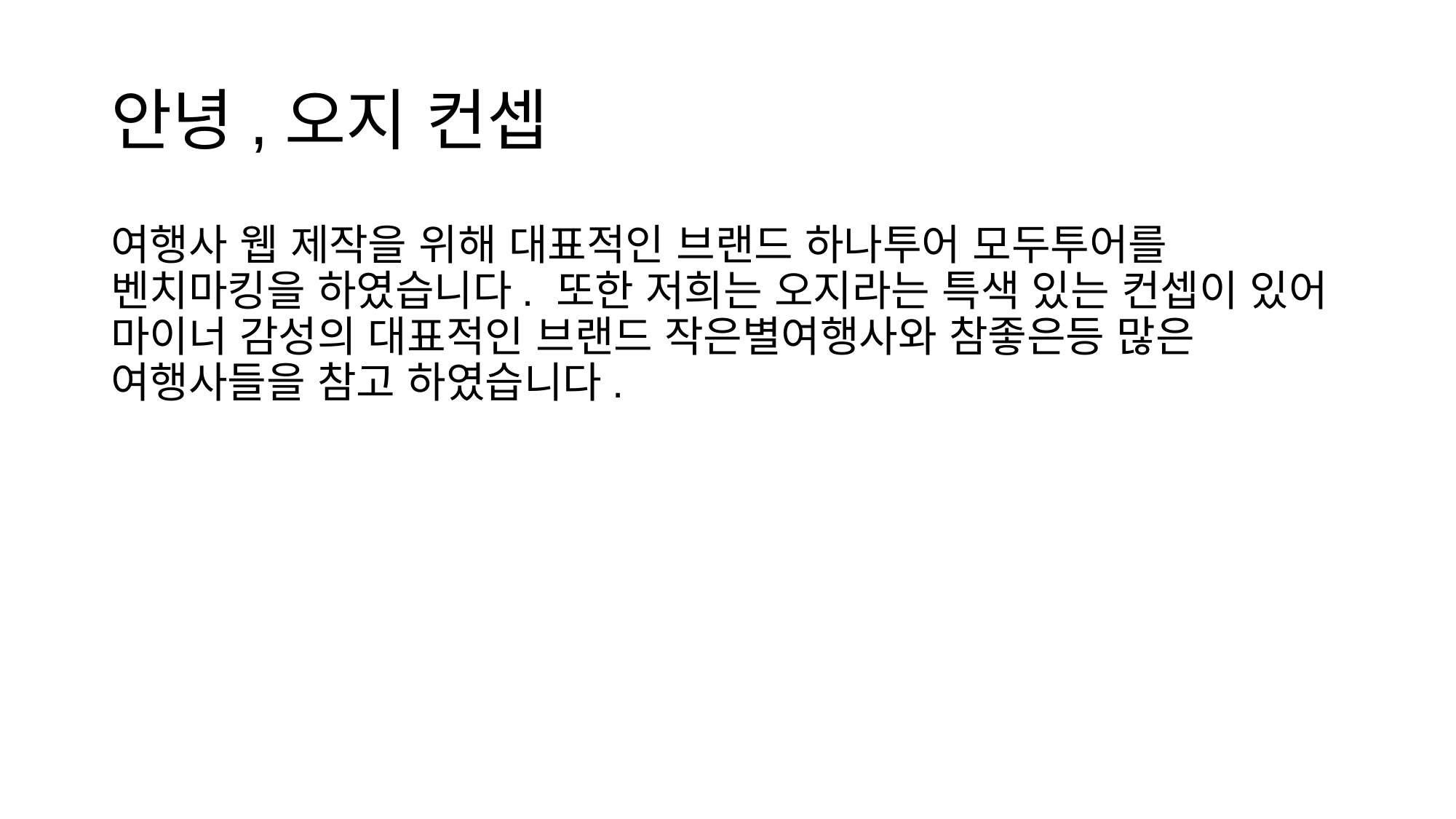

# 안녕,오지 컨셉
여행사 웹 제작을 위해 대표적인 브랜드 하나투어 모두투어를 벤치마킹을 하였습니다. 또한 저희는 오지라는 특색 있는 컨셉이 있어 마이너 감성의 대표적인 브랜드 작은별여행사와 참좋은등 많은 여행사들을 참고 하였습니다.